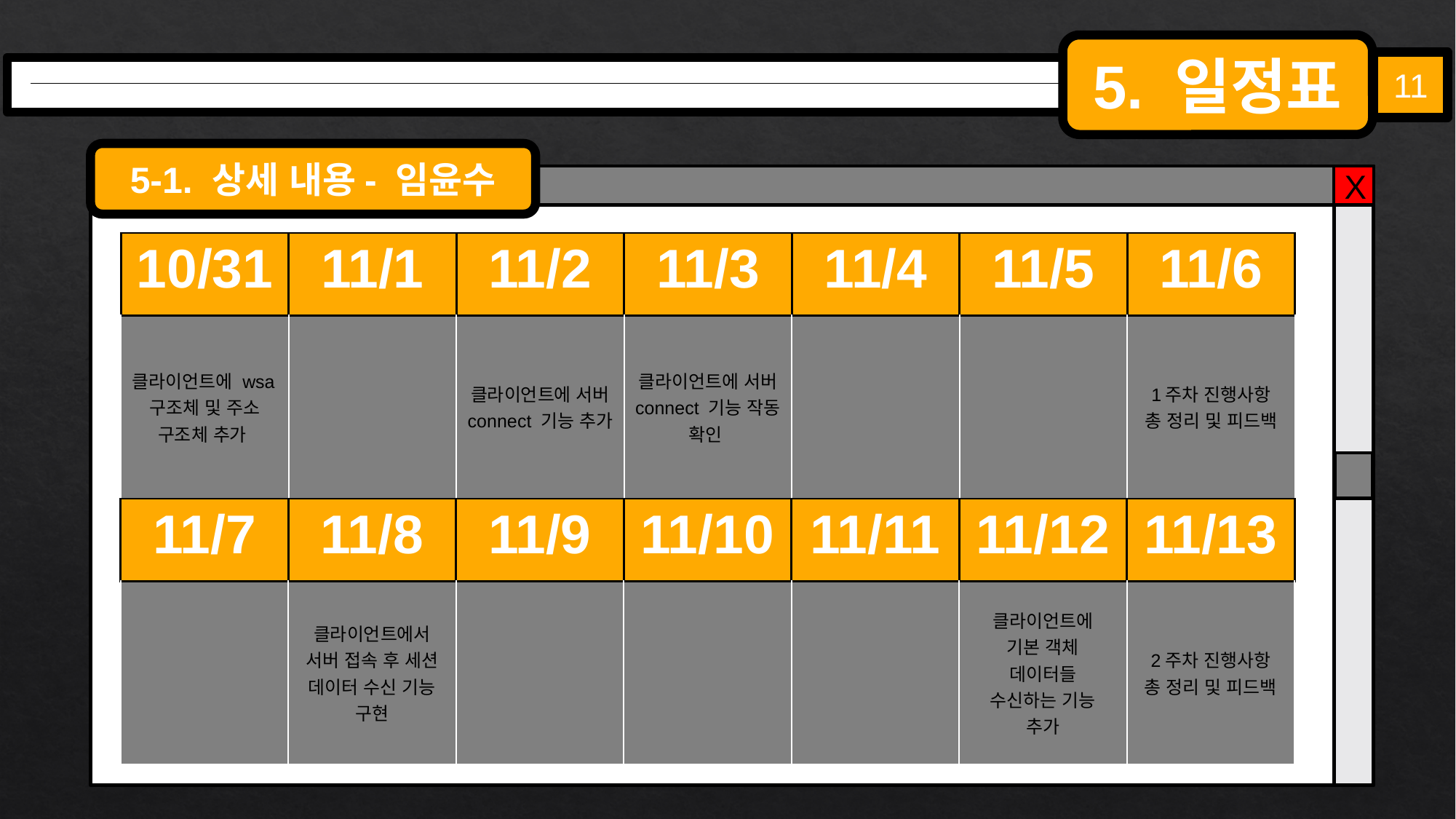

5. 일정표
11

5-1. 상세 내용- 임윤수
X

| 10/31 | 11/1 | 11/2 | 11/3 | 11/4 | 11/5 | 11/6 |
| --- | --- | --- | --- | --- | --- | --- |
| 클라이언트에 wsa구조체 및 주소 구조체 추가 |  | 클라이언트에 서버 connect 기능 추가 | 클라이언트에 서버 connect 기능 작동 확인 |  |  | 1주차 진행사항 총 정리 및 피드백 |

| 11/7 | 11/8 | 11/9 | 11/10 | 11/11 | 11/12 | 11/13 |
| --- | --- | --- | --- | --- | --- | --- |
|  | 클라이언트에서 서버 접속 후 세션 데이터 수신 기능 구현 |  |  |  | 클라이언트에 기본 객체 데이터들 수신하는 기능 추가 | 2주차 진행사항 총 정리 및 피드백 |